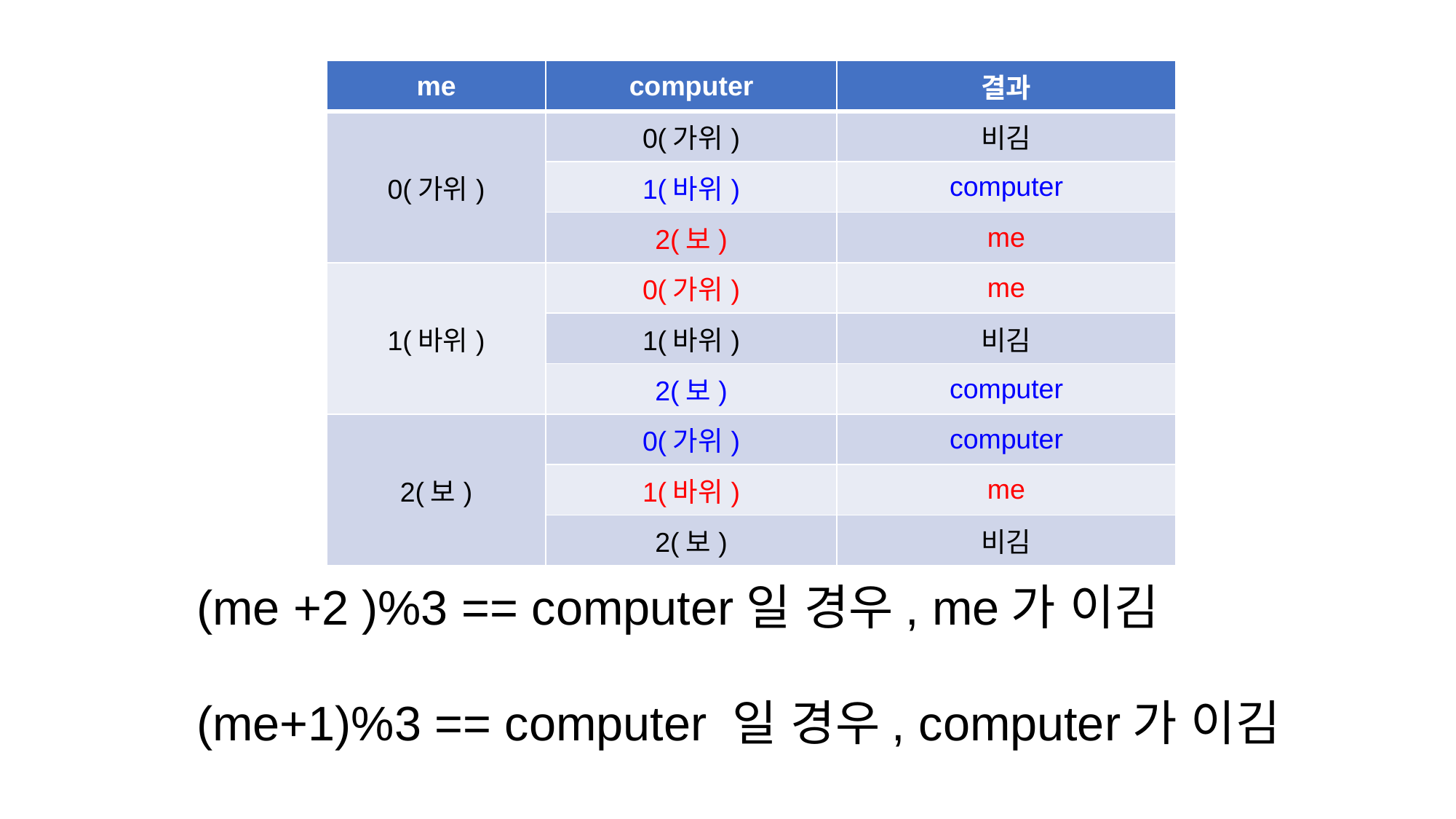

| me | computer | 결과 |
| --- | --- | --- |
| 0(가위) | 0(가위) | 비김 |
|  | 1(바위) | computer |
|  | 2(보) | me |
| 1(바위) | 0(가위) | me |
|  | 1(바위) | 비김 |
|  | 2(보) | computer |
| 2(보) | 0(가위) | computer |
|  | 1(바위) | me |
|  | 2(보) | 비김 |
(me +2 )%3 == computer일 경우, me가 이김

(me+1)%3 == computer 일 경우, computer가 이김